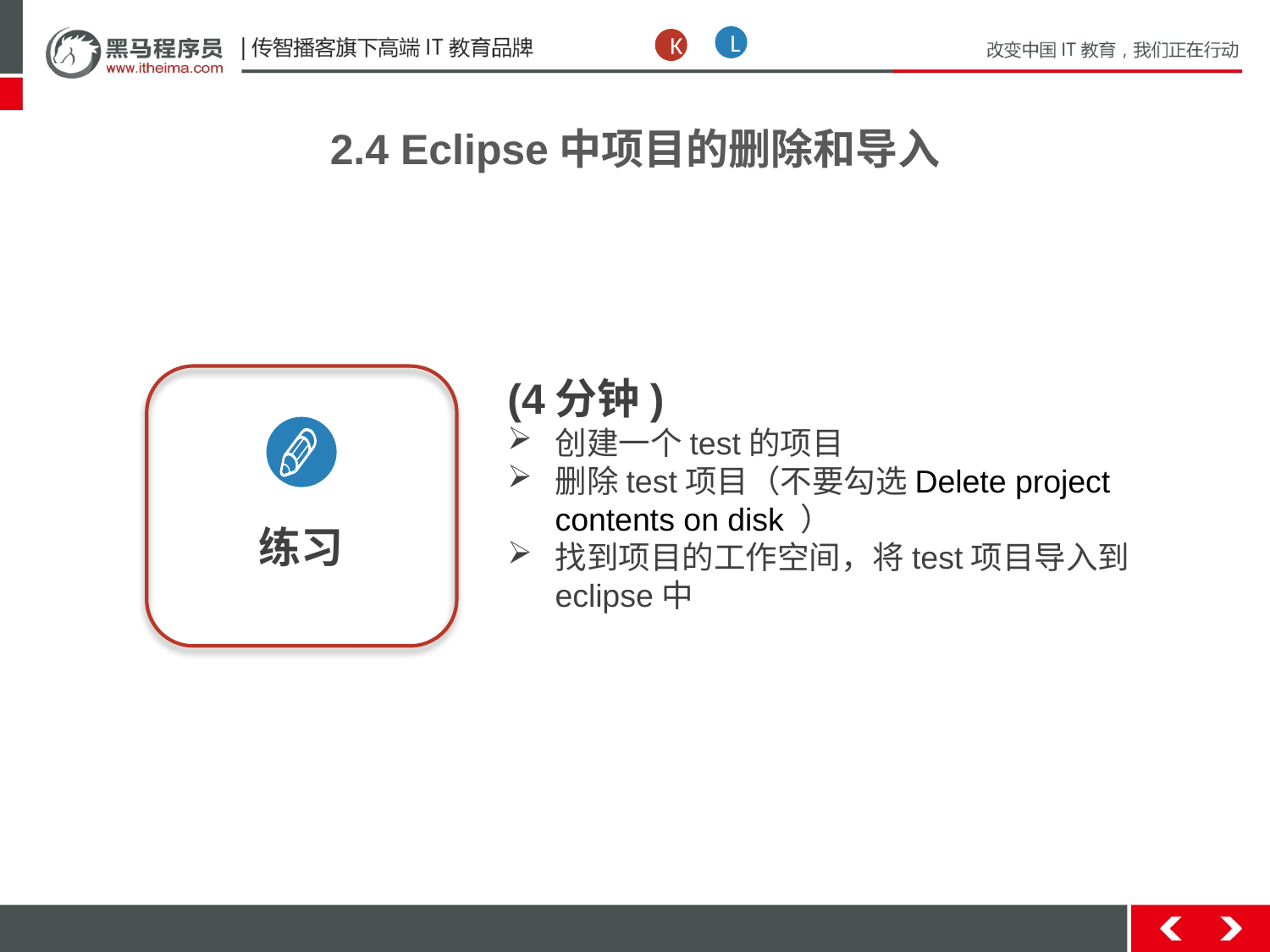

L
K
2.4 Eclipse中项目的删除和导入

练习
(4分钟)
创建一个test的项目
删除test项目（不要勾选Delete project contents on disk ）
找到项目的工作空间，将test项目导入到eclipse中